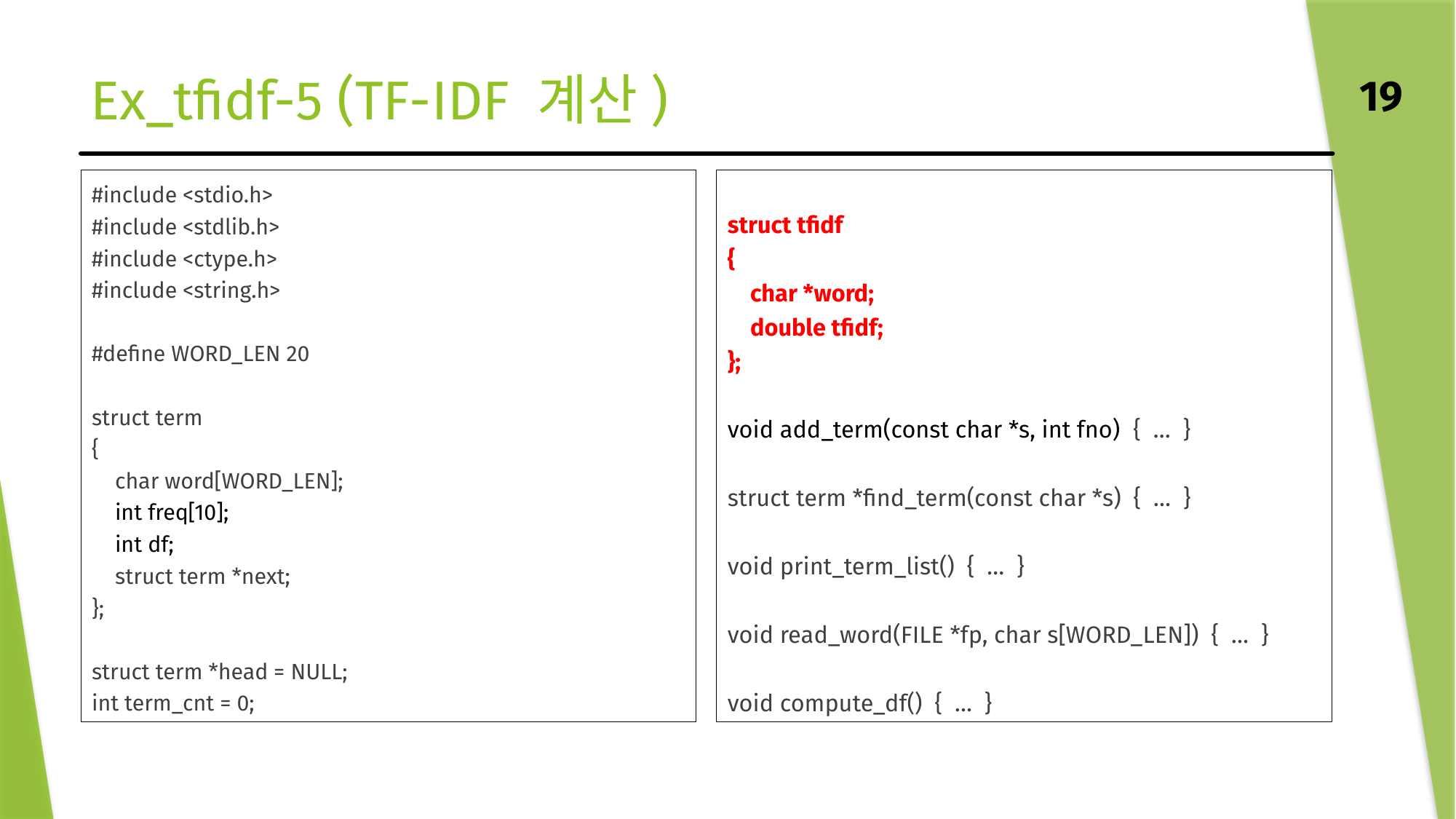

# Ex_tfidf-5 (TF-IDF 계산)
19
#include <stdio.h>
#include <stdlib.h>
#include <ctype.h>
#include <string.h>

#define WORD_LEN 20

struct term
{
    char word[WORD_LEN];
    int freq[10];
    int df;
    struct term *next;
};

struct term *head = NULL;
int term_cnt = 0;

struct tfidf
{
    char *word;
    double tfidf;
};

void add_term(const char *s, int fno)  {  …  }

struct term *find_term(const char *s)  {  …  }

void print_term_list()  {  …  }

void read_word(FILE *fp, char s[WORD_LEN])  {  …  }

void compute_df()  {  …  }